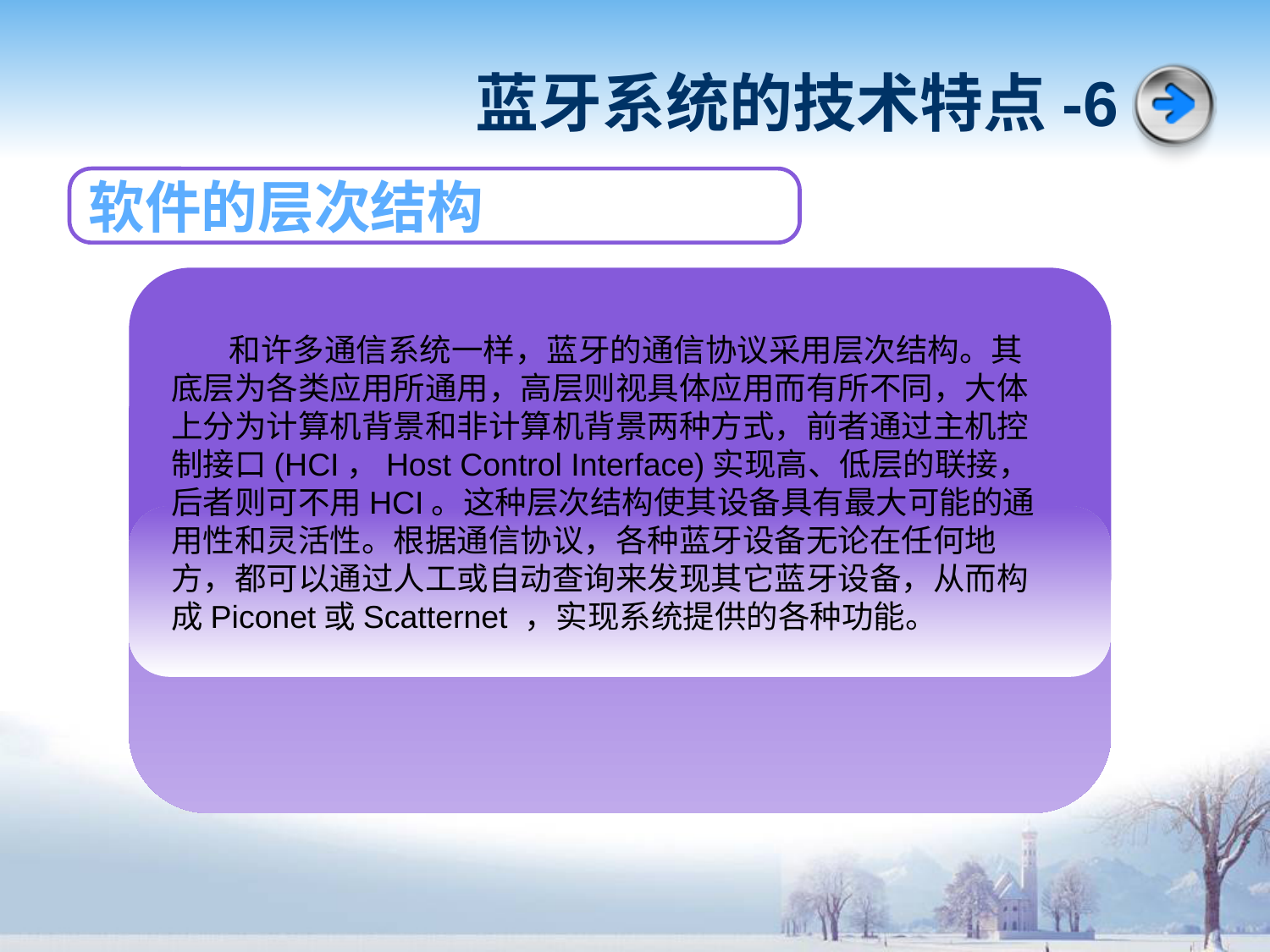

# 蓝牙系统的技术特点-6
软件的层次结构

       和许多通信系统一样，蓝牙的通信协议采用层次结构。其底层为各类应用所通用，高层则视具体应用而有所不同，大体上分为计算机背景和非计算机背景两种方式，前者通过主机控制接口(HCI，Host Control Interface)实现高、低层的联接，后者则可不用HCI。这种层次结构使其设备具有最大可能的通用性和灵活性。根据通信协议，各种蓝牙设备无论在任何地方，都可以通过人工或自动查询来发现其它蓝牙设备，从而构成Piconet或Scatternet ，实现系统提供的各种功能。